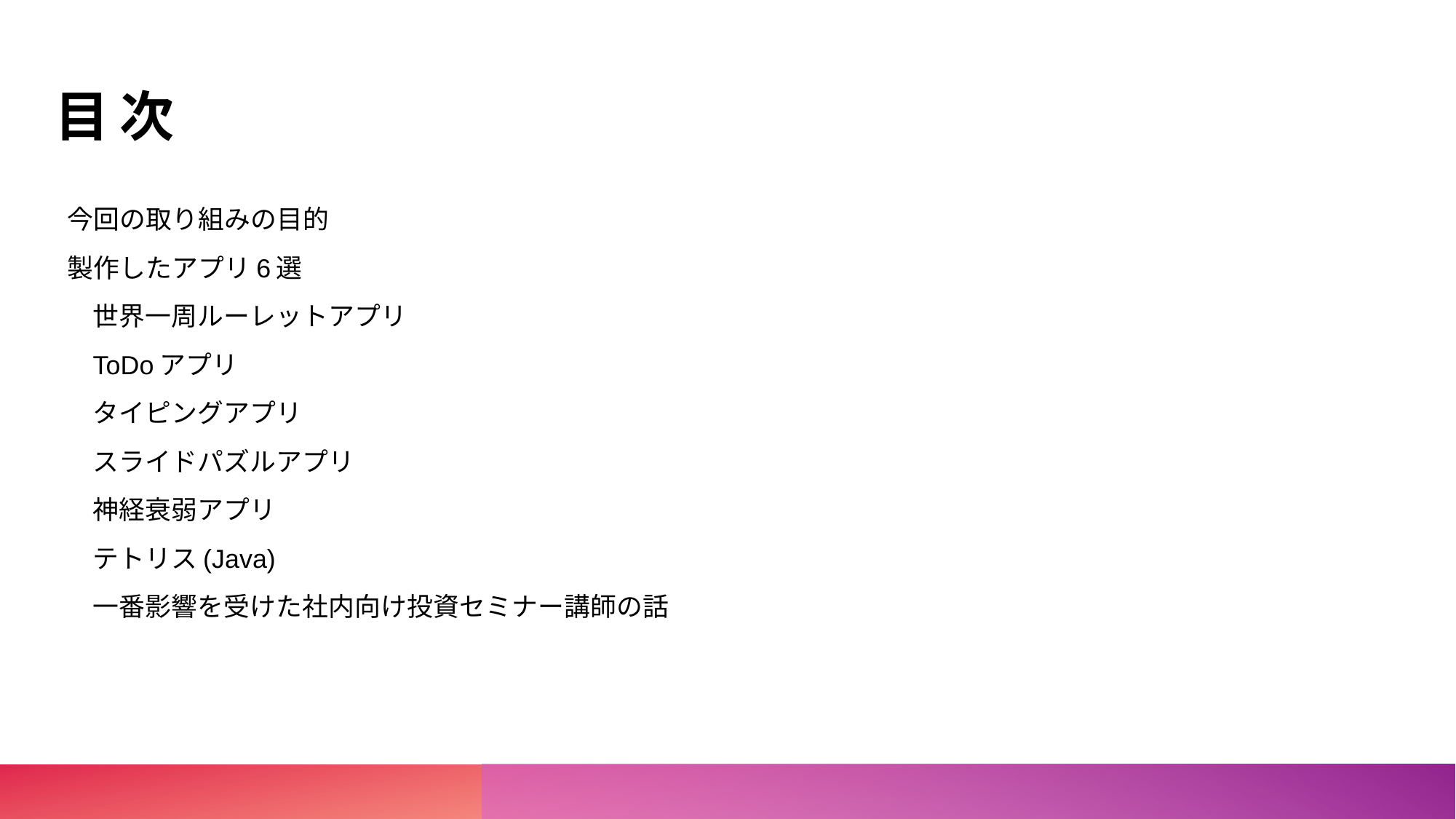

# 目次
今回の取り組みの目的
製作したアプリ6選
世界一周ルーレットアプリ
ToDoアプリ
タイピングアプリ
スライドパズルアプリ
神経衰弱アプリ
テトリス(Java)
一番影響を受けた社内向け投資セミナー講師の話